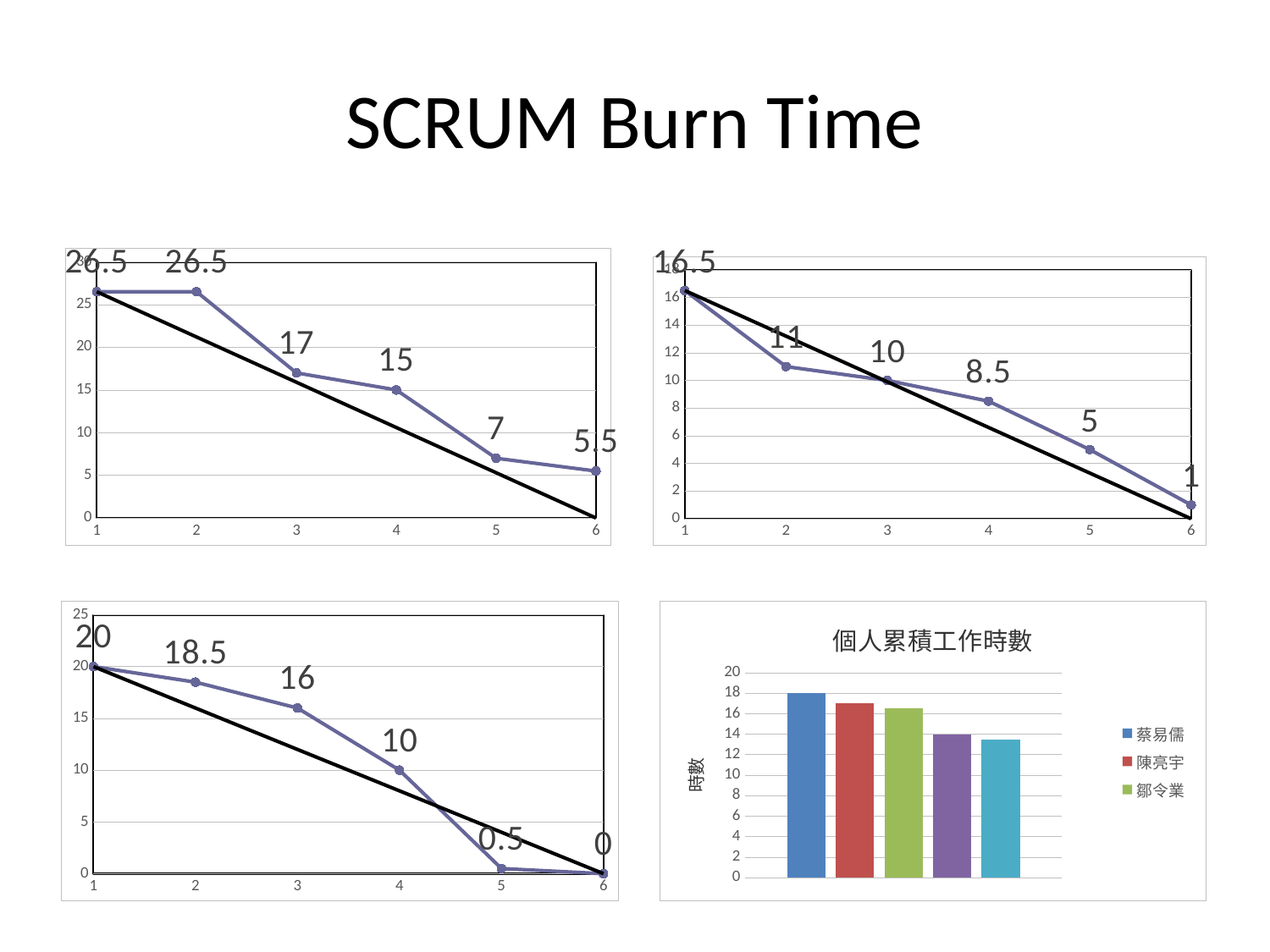

# SCRUM Burn Time

### Chart

| Category |  |  |
|---|---|---|

### Chart

| Category |  |  |
|---|---|---|

### Chart: 個人累積工作時數

| Category |  |  |  |  |  |
|---|---|---|---|---|---|

### Chart

| Category |  |  |
|---|---|---|